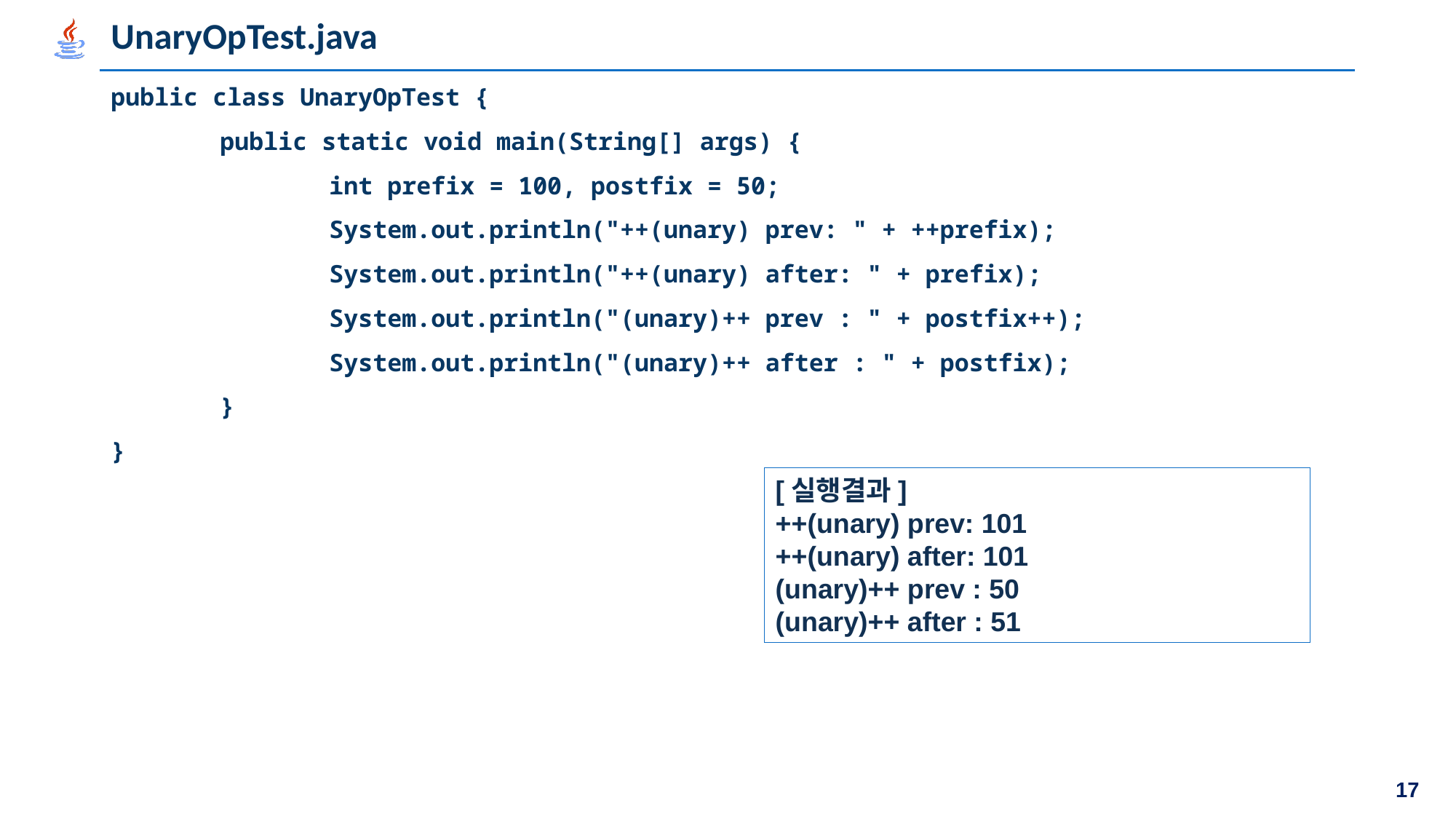

# UnaryOpTest.java
public class UnaryOpTest {
	public static void main(String[] args) {
		int prefix = 100, postfix = 50;
		System.out.println("++(unary) prev: " + ++prefix);
		System.out.println("++(unary) after: " + prefix);
		System.out.println("(unary)++ prev : " + postfix++);
		System.out.println("(unary)++ after : " + postfix);
	}
}
[실행결과]
++(unary) prev: 101
++(unary) after: 101
(unary)++ prev : 50
(unary)++ after : 51
17